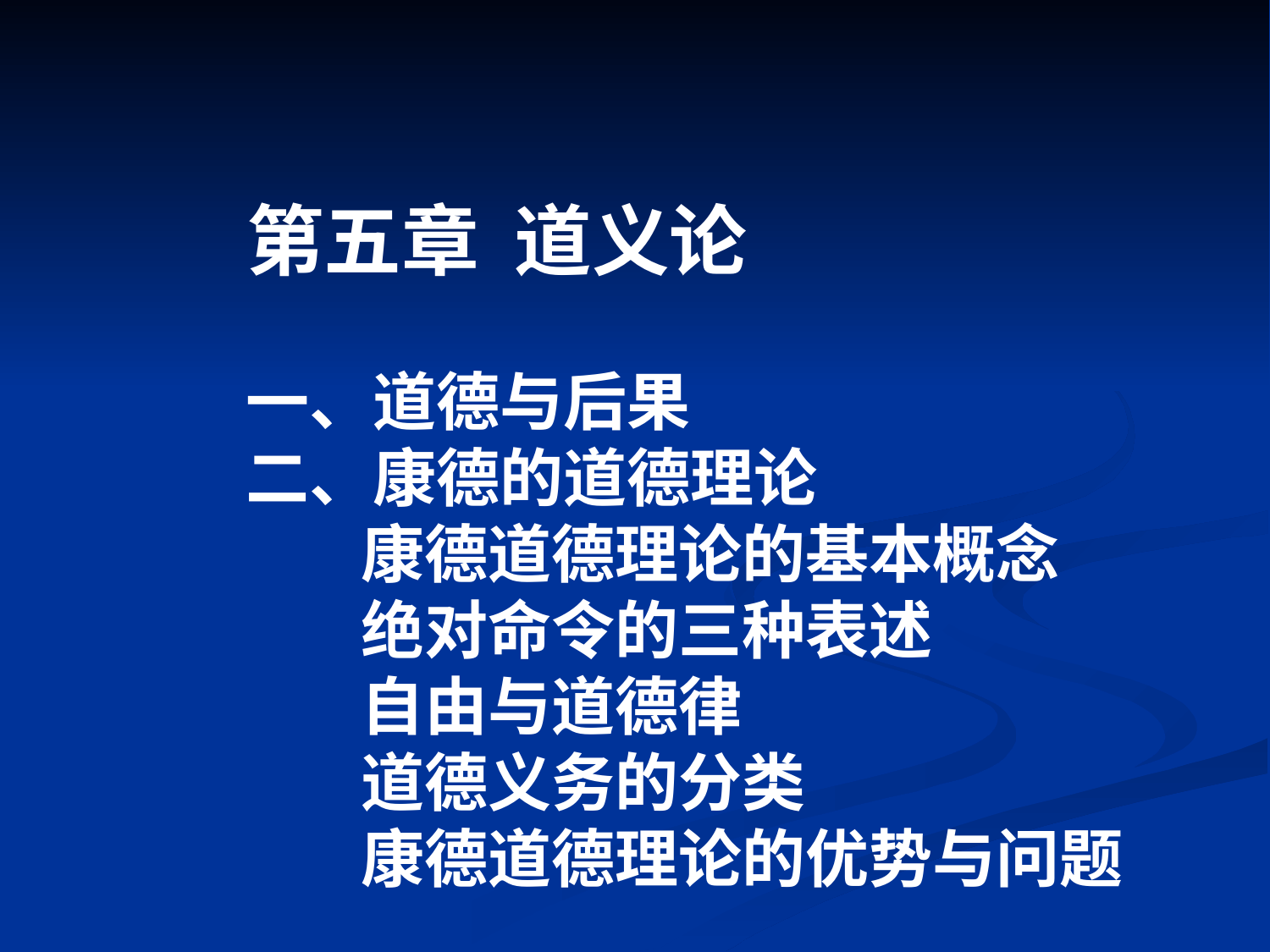

第五章  道义论

     一、道德与后果
     二、康德的道德理论
             康德道德理论的基本概念
             绝对命令的三种表述
             自由与道德律
             道德义务的分类
             康德道德理论的优势与问题